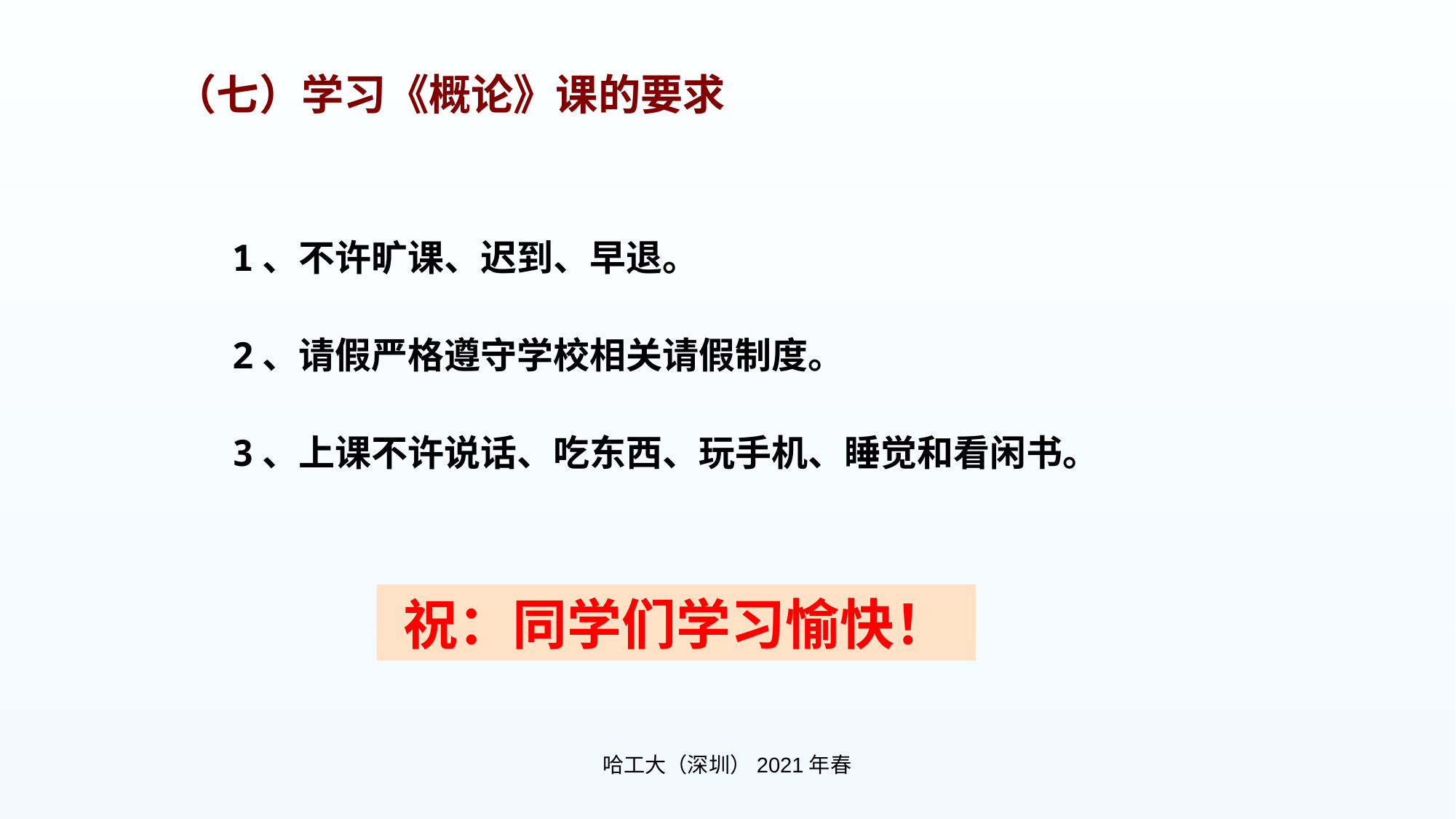

（七）学习《概论》课的要求
   1、不许旷课、迟到、早退。
   2、请假严格遵守学校相关请假制度。
   3、上课不许说话、吃东西、玩手机、睡觉和看闲书。
祝：同学们学习愉快！
哈工大（深圳）2021年春
40